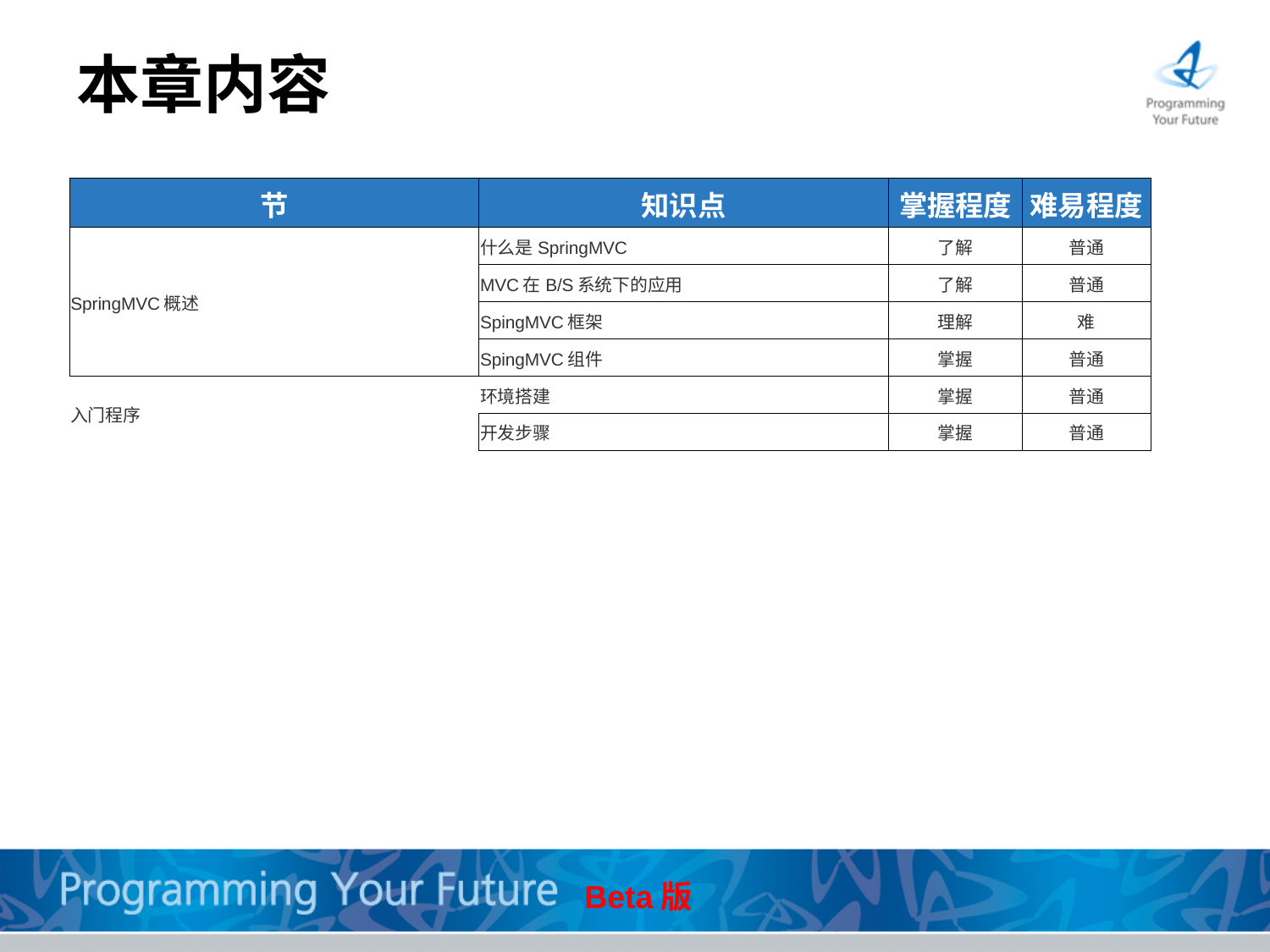

# 本章内容
| 节 | 知识点 | 掌握程度 | 难易程度 |
| --- | --- | --- | --- |
| SpringMVC概述 | 什么是SpringMVC | 了解 | 普通 |
|  | MVC在B/S系统下的应用 | 了解 | 普通 |
|  | SpingMVC框架 | 理解 | 难 |
|  | SpingMVC组件 | 掌握 | 普通 |
| 入门程序 | 环境搭建 | 掌握 | 普通 |
|  | 开发步骤 | 掌握 | 普通 |